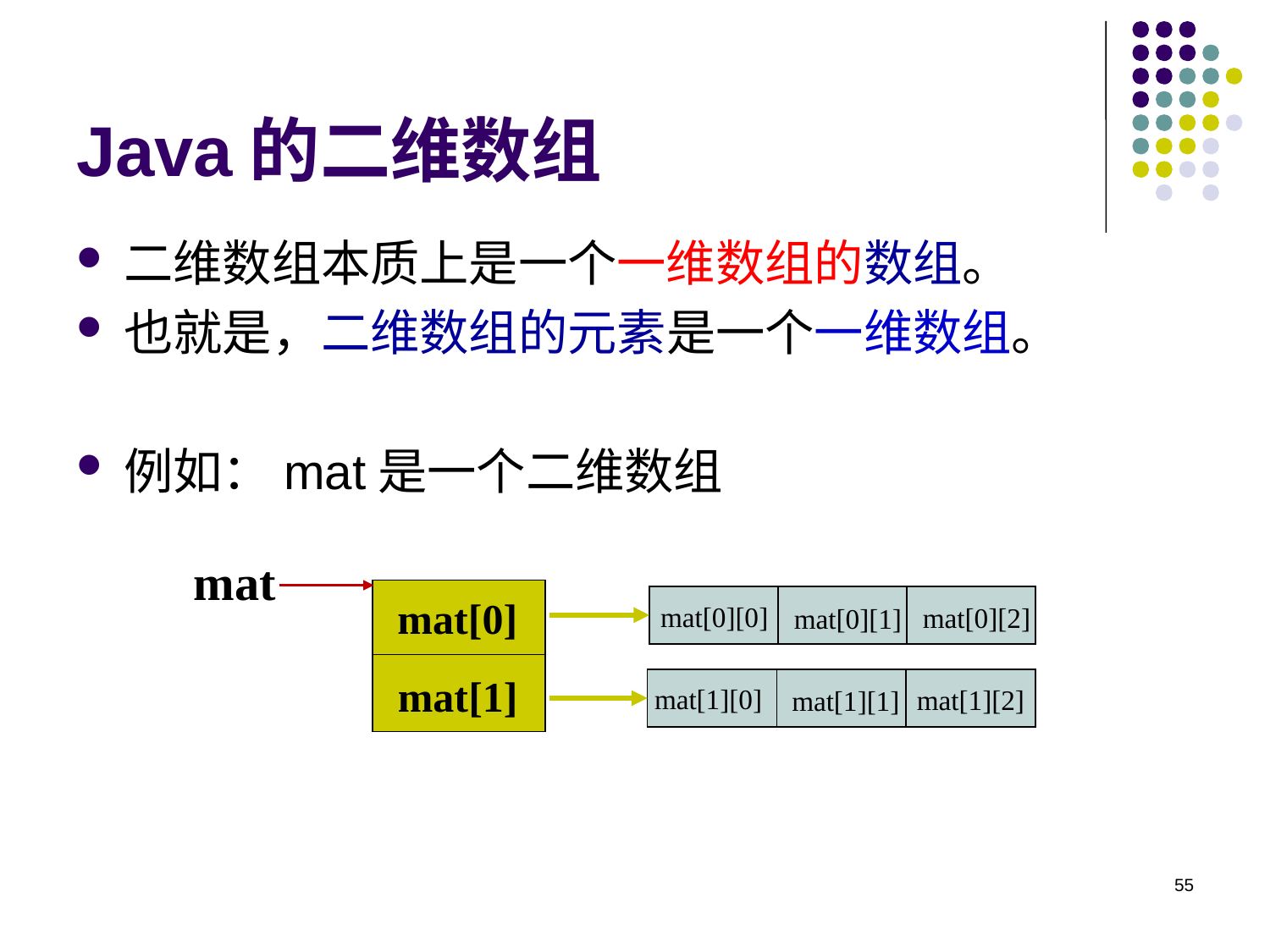

# Java的二维数组
二维数组本质上是一个一维数组的数组。
也就是，二维数组的元素是一个一维数组。

例如：mat是一个二维数组

mat

mat[0]

mat[0][0]
mat[0][2]
mat[0][1]

mat[1]

mat[1][0]
mat[1][2]
mat[1][1]
55